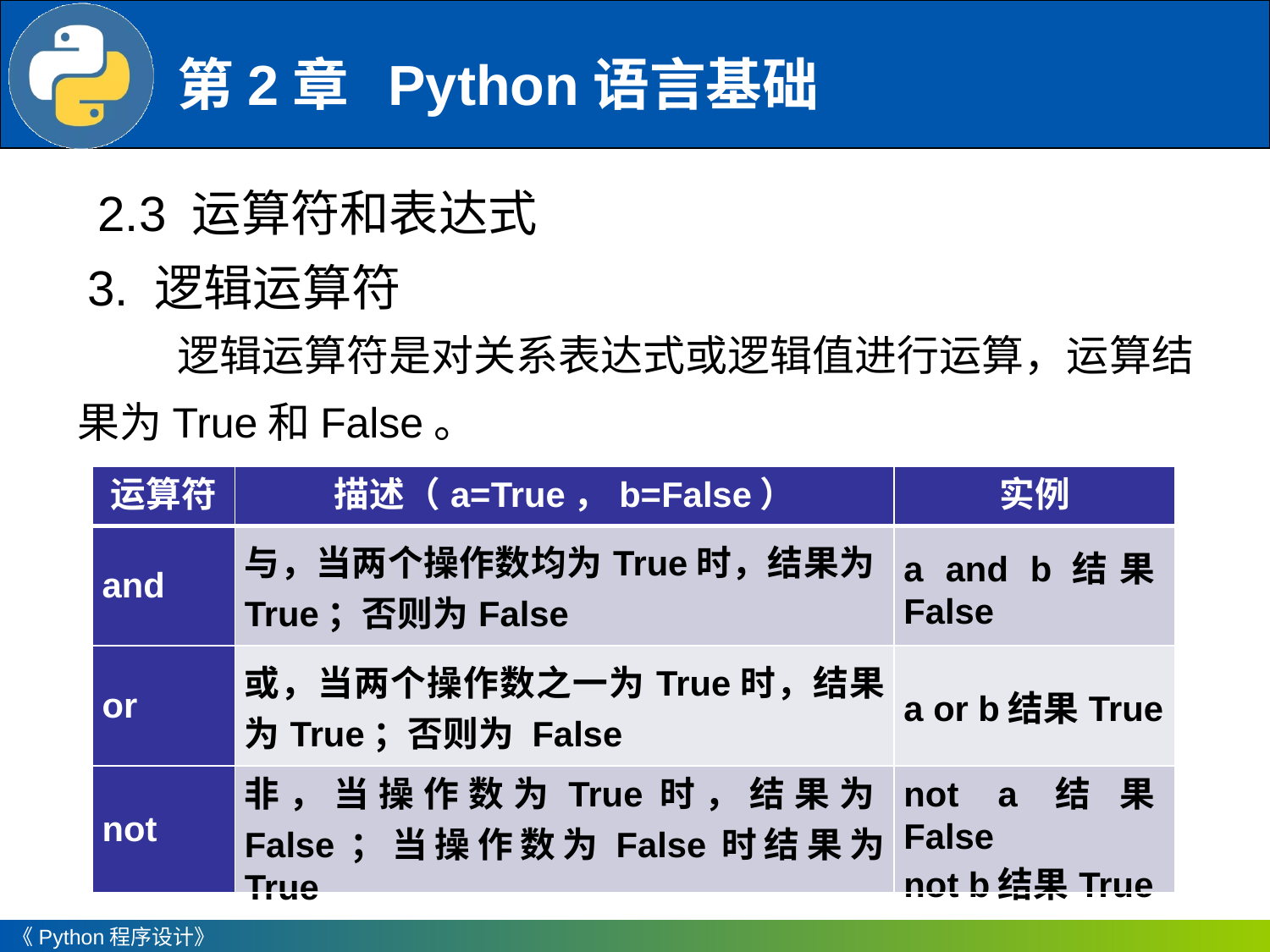

2.3 运算符和表达式
3. 逻辑运算符
逻辑运算符是对关系表达式或逻辑值进行运算，运算结果为True和False。
| 运算符 | 描述（a=True，b=False） | 实例 |
| --- | --- | --- |
| and | 与，当两个操作数均为True时，结果为True；否则为False | a and b结果False |
| or | 或，当两个操作数之一为True时，结果为True；否则为 False | a or b结果True |
| not | 非，当操作数为True时，结果为False；当操作数为False时结果为 True | not a结果False not b结果True |